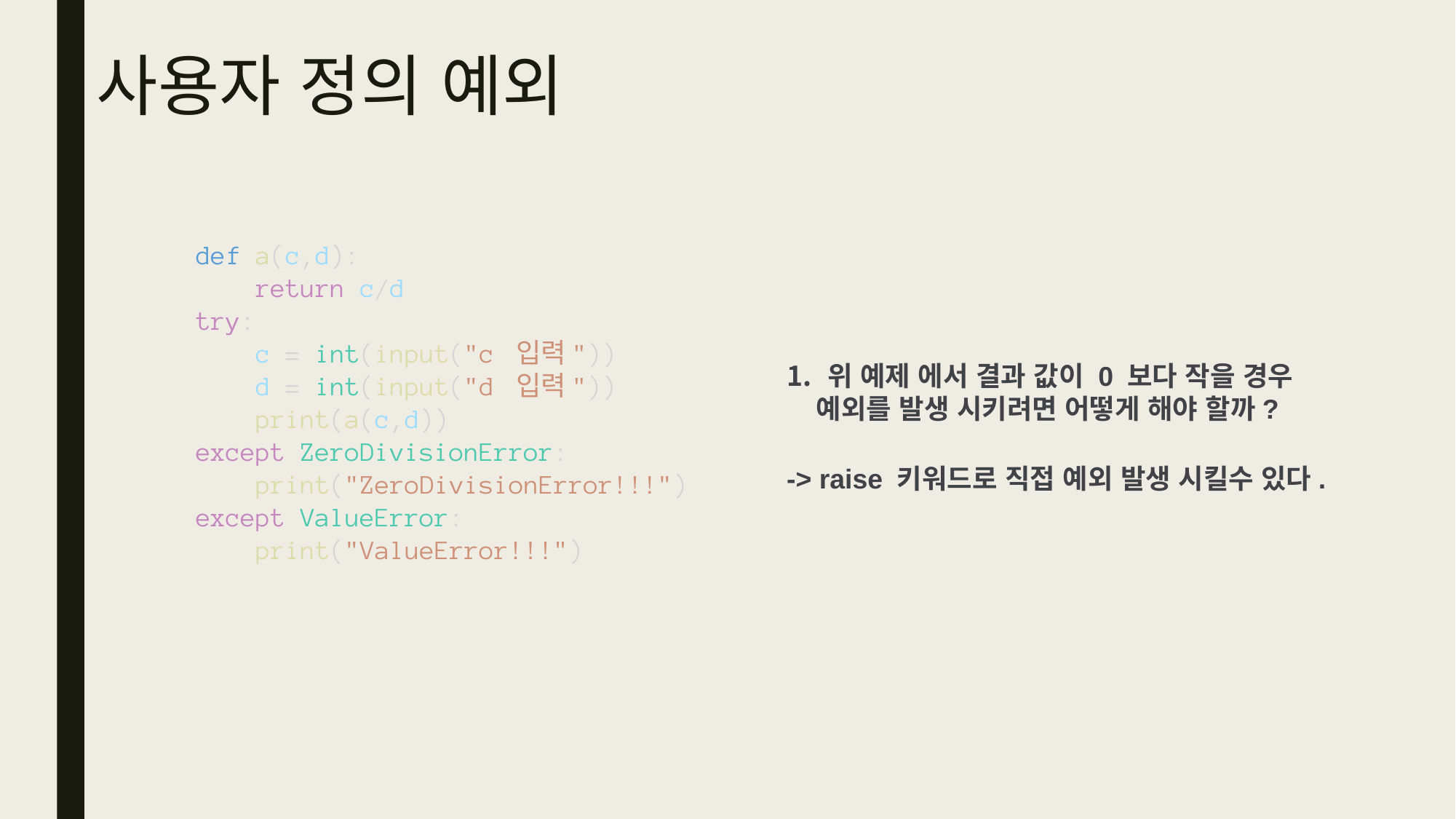

# 사용자 정의 예외
def a(c,d):
    return c/d
try:
    c = int(input("c 입력"))
    d = int(input("d 입력"))
    print(a(c,d))
except ZeroDivisionError:
    print("ZeroDivisionError!!!")
except ValueError:
    print("ValueError!!!")
위 예제 에서 결과 값이 0 보다 작을 경우
   예외를 발생 시키려면 어떻게 해야 할까?
-> raise 키워드로 직접 예외 발생 시킬수 있다.